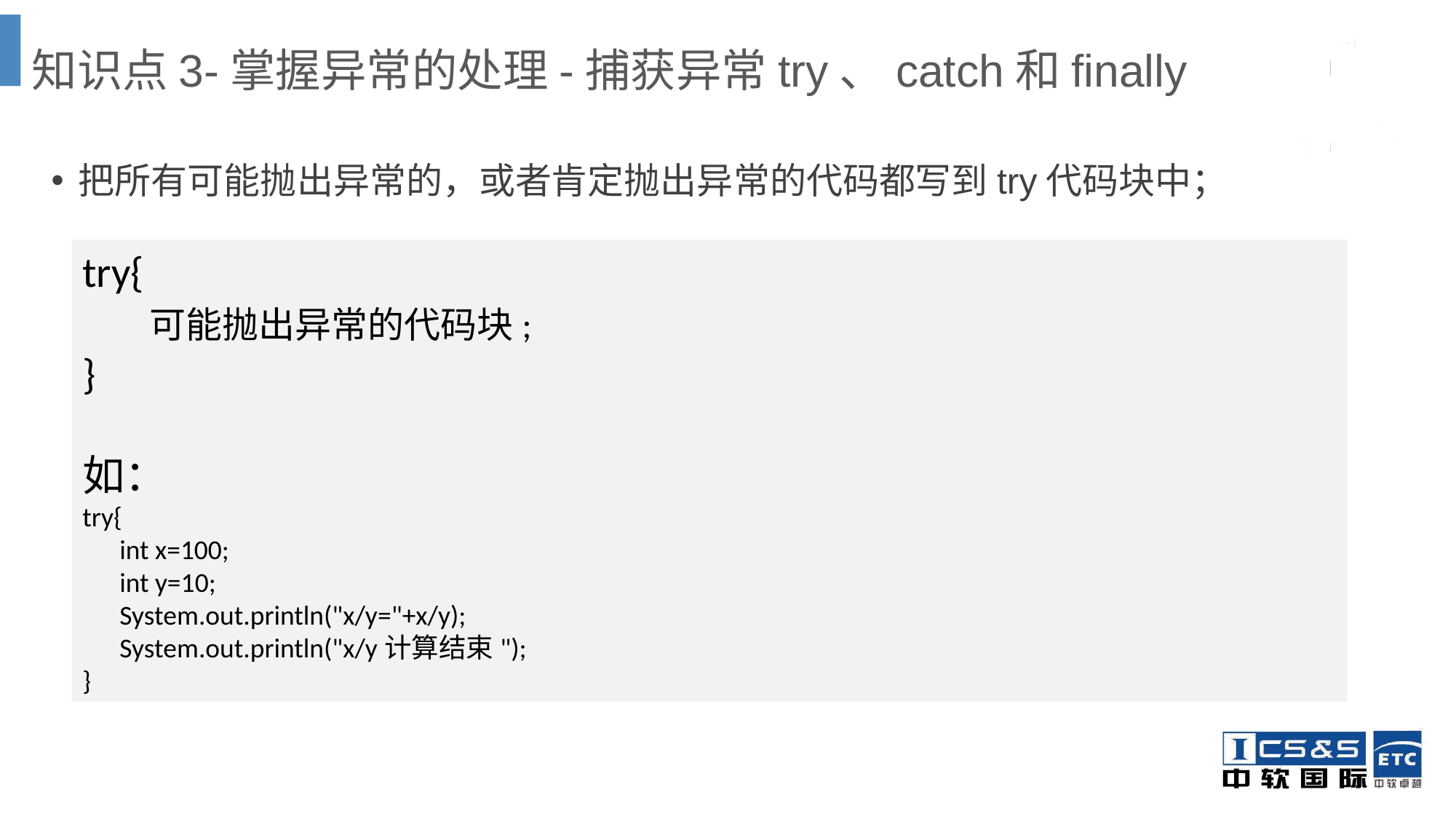

# 知识点3-掌握异常的处理-捕获异常try、catch和finally
把所有可能抛出异常的，或者肯定抛出异常的代码都写到try代码块中；
try{
      可能抛出异常的代码块;
}

如：
try{
      int x=100;
      int y=10;
      System.out.println("x/y="+x/y);
      System.out.println("x/y计算结束");
}